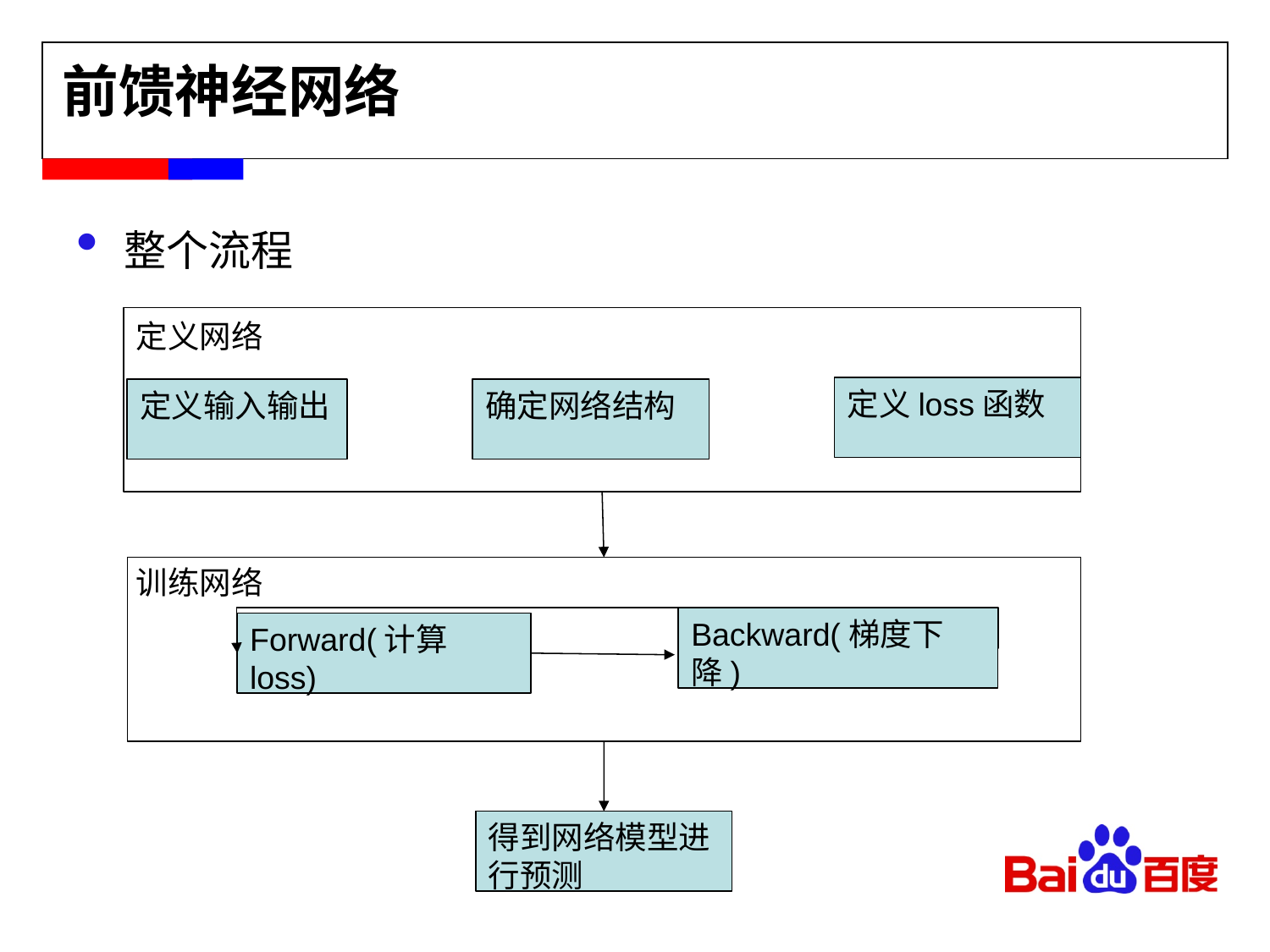

前馈神经网络
整个流程

定义网络
定义loss函数
定义输入输出
确定网络结构
训练网络

Backward(梯度下降)
Forward(计算loss)
得到网络模型进行预测